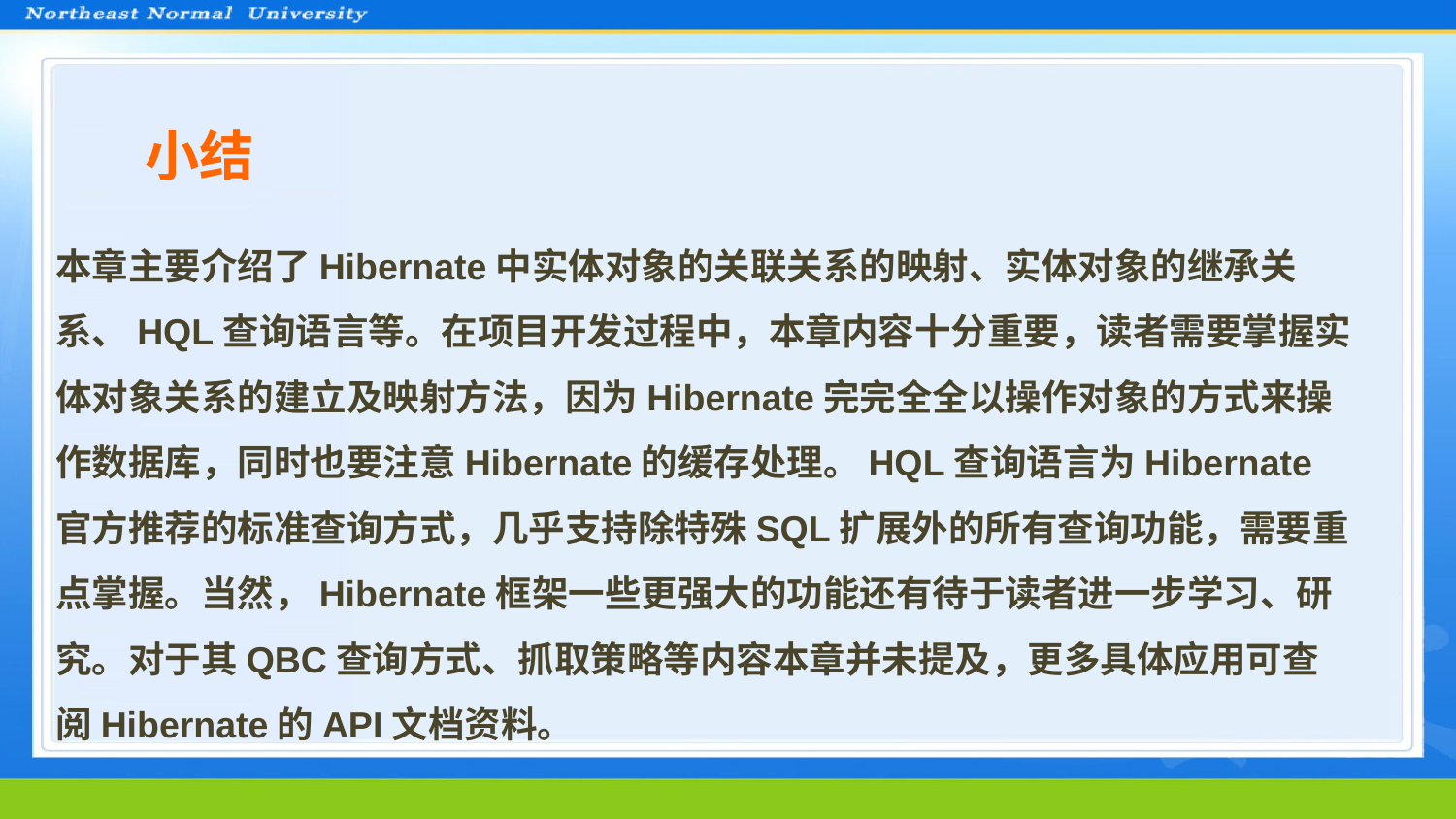

小结
本章主要介绍了Hibernate中实体对象的关联关系的映射、实体对象的继承关系、HQL查询语言等。在项目开发过程中，本章内容十分重要，读者需要掌握实体对象关系的建立及映射方法，因为Hibernate完完全全以操作对象的方式来操作数据库，同时也要注意Hibernate的缓存处理。HQL查询语言为Hibernate官方推荐的标准查询方式，几乎支持除特殊SQL扩展外的所有查询功能，需要重点掌握。当然，Hibernate框架一些更强大的功能还有待于读者进一步学习、研究。对于其QBC查询方式、抓取策略等内容本章并未提及，更多具体应用可查阅Hibernate的API文档资料。